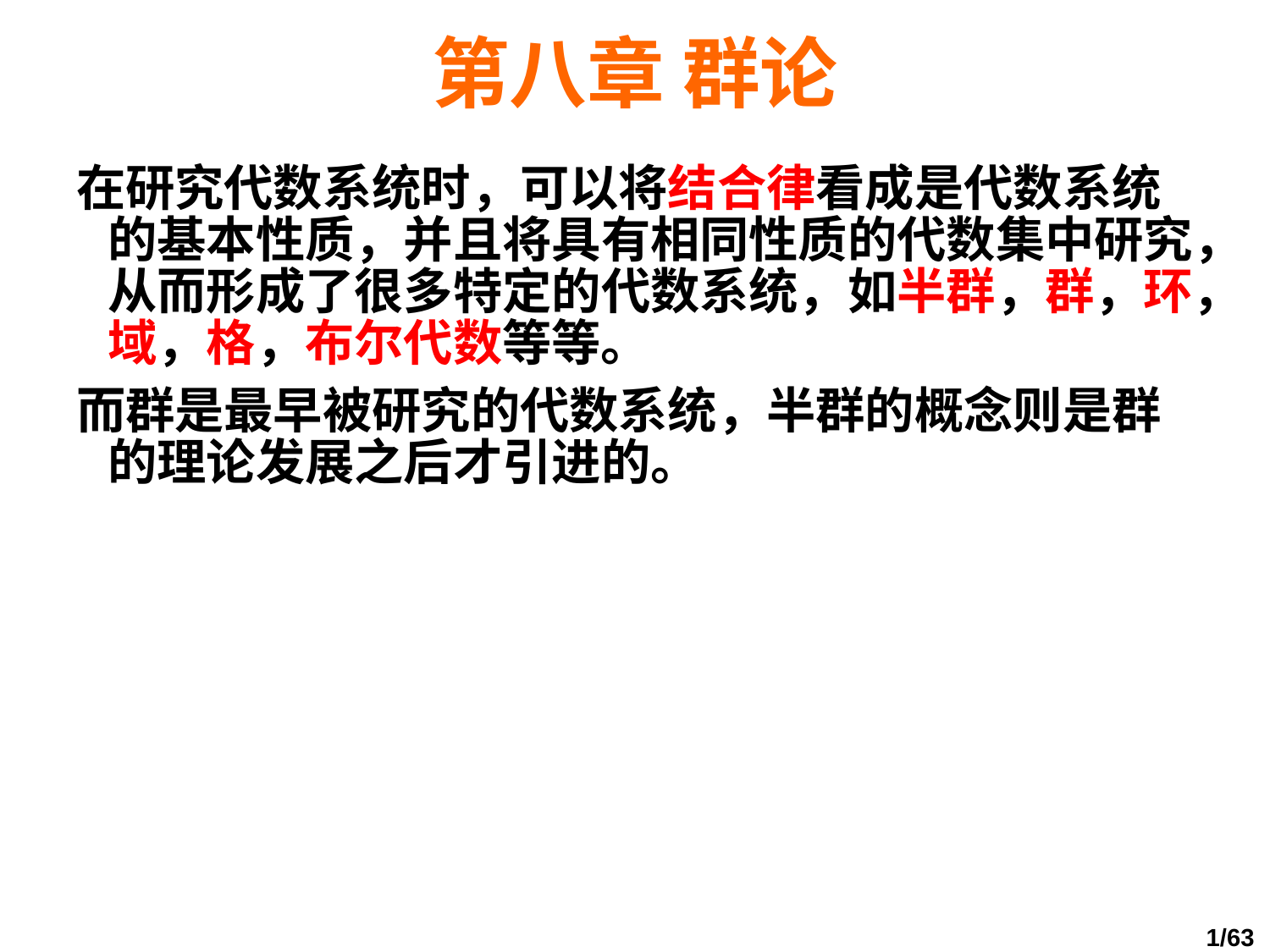

# 第八章 群论

在研究代数系统时，可以将结合律看成是代数系统的基本性质，并且将具有相同性质的代数集中研究，从而形成了很多特定的代数系统，如半群，群，环，域，格，布尔代数等等。
而群是最早被研究的代数系统，半群的概念则是群的理论发展之后才引进的。